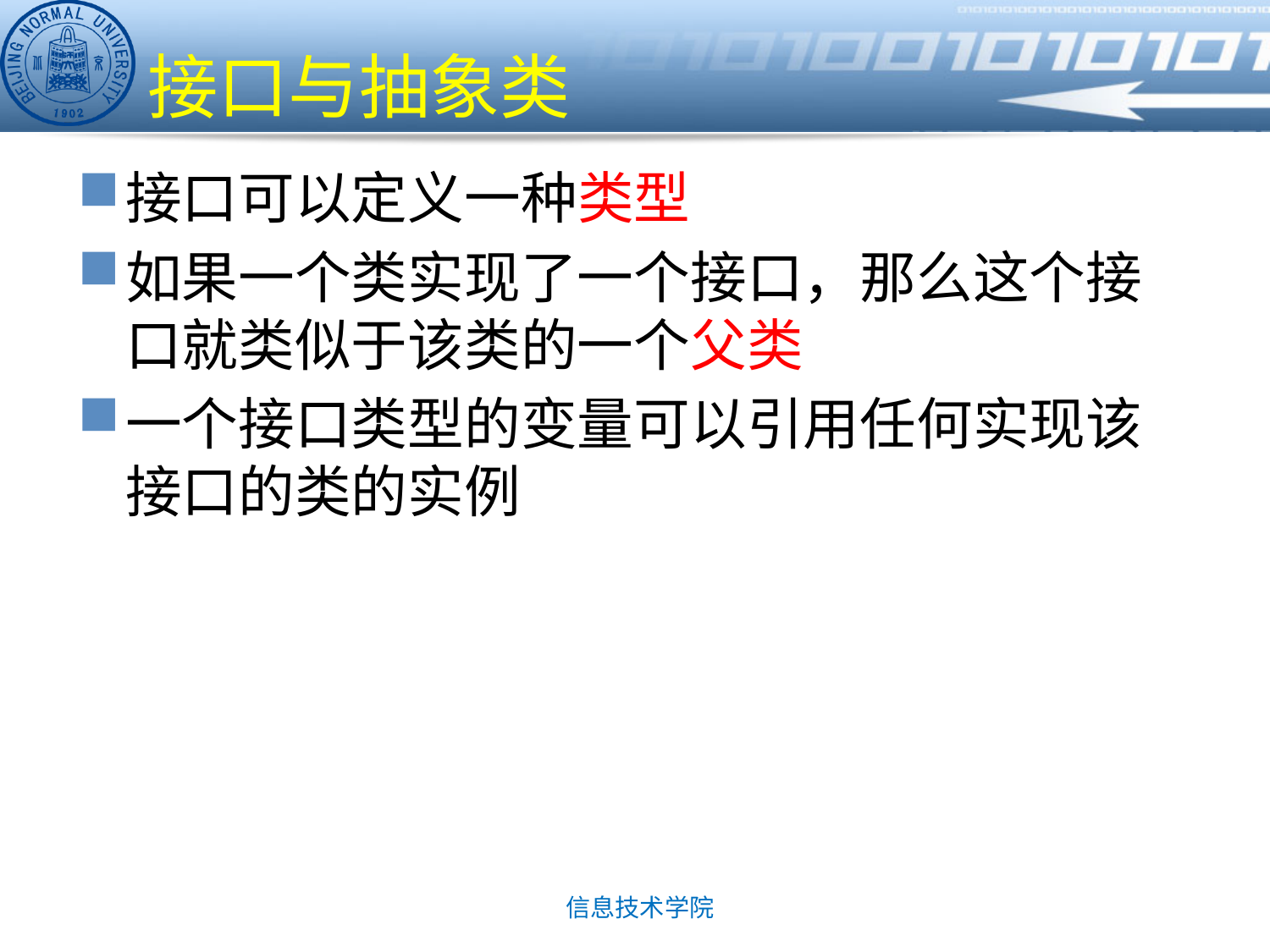

# 接口与抽象类
接口可以定义一种类型
如果一个类实现了一个接口，那么这个接口就类似于该类的一个父类
一个接口类型的变量可以引用任何实现该接口的类的实例